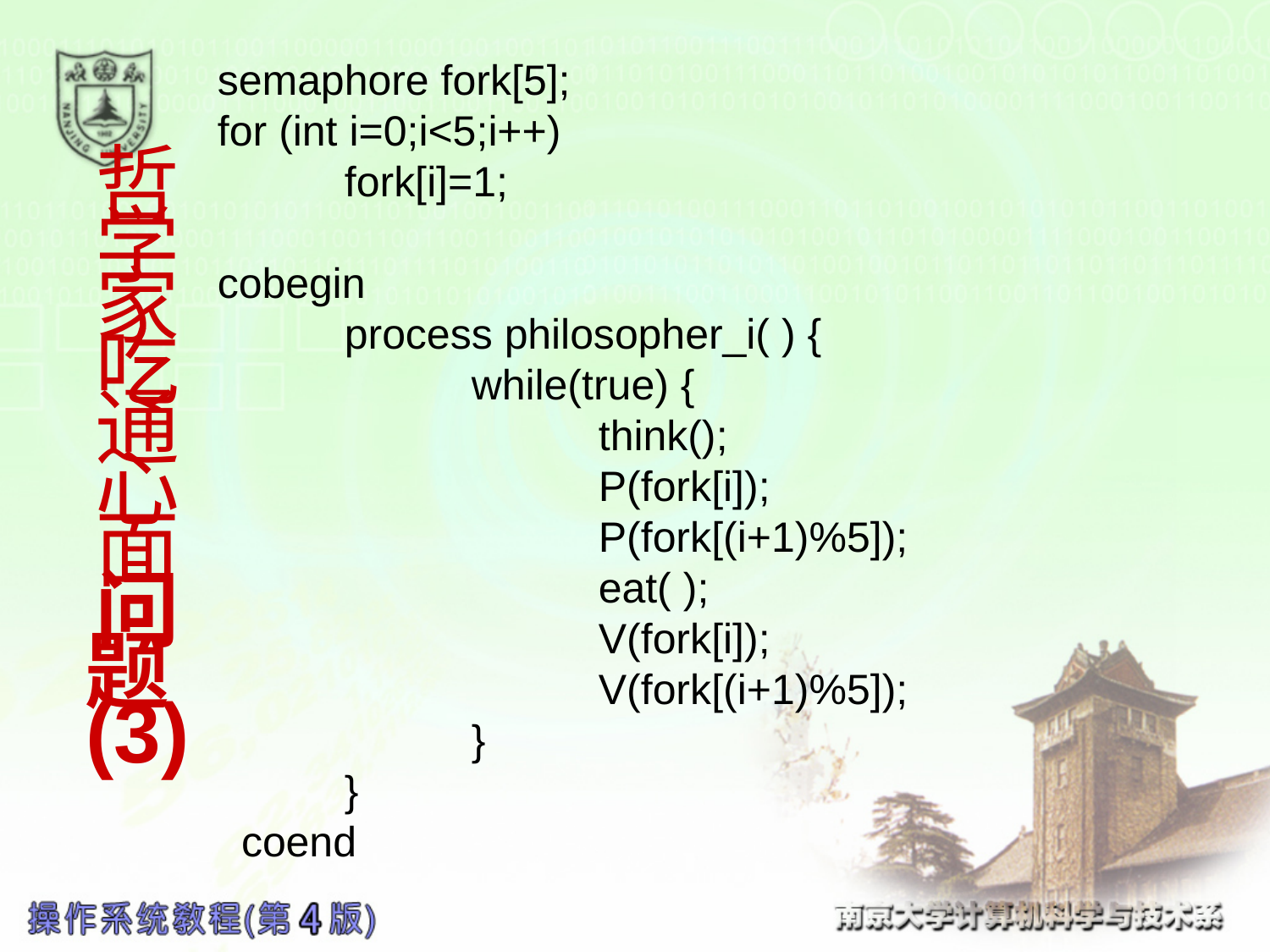

# 哲学家吃通心面问题(3)
semaphore fork[5];
for (int i=0;i<5;i++)
	fork[i]=1;

cobegin
	process philosopher_i( ) {
		while(true) {
			think();
  			P(fork[i]);
	    		P(fork[(i+1)%5]);
    			eat( );
  			V(fork[i]);
	    		V(fork[(i+1)%5]);
 		}
	}
  coend